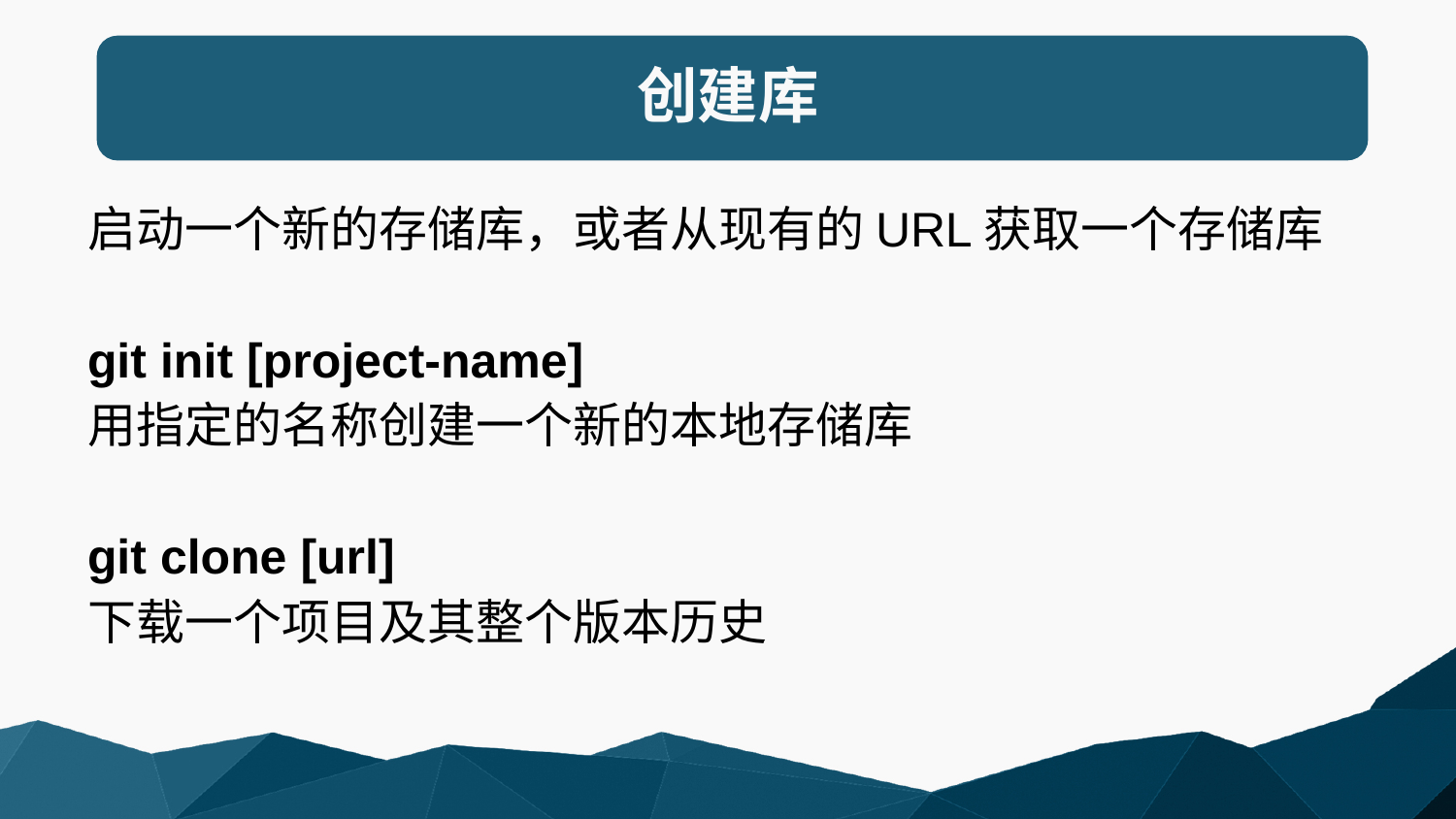

# 创建库
启动一个新的存储库，或者从现有的URL获取一个存储库

git init [project-name]
用指定的名称创建一个新的本地存储库

git clone [url]
下载一个项目及其整个版本历史